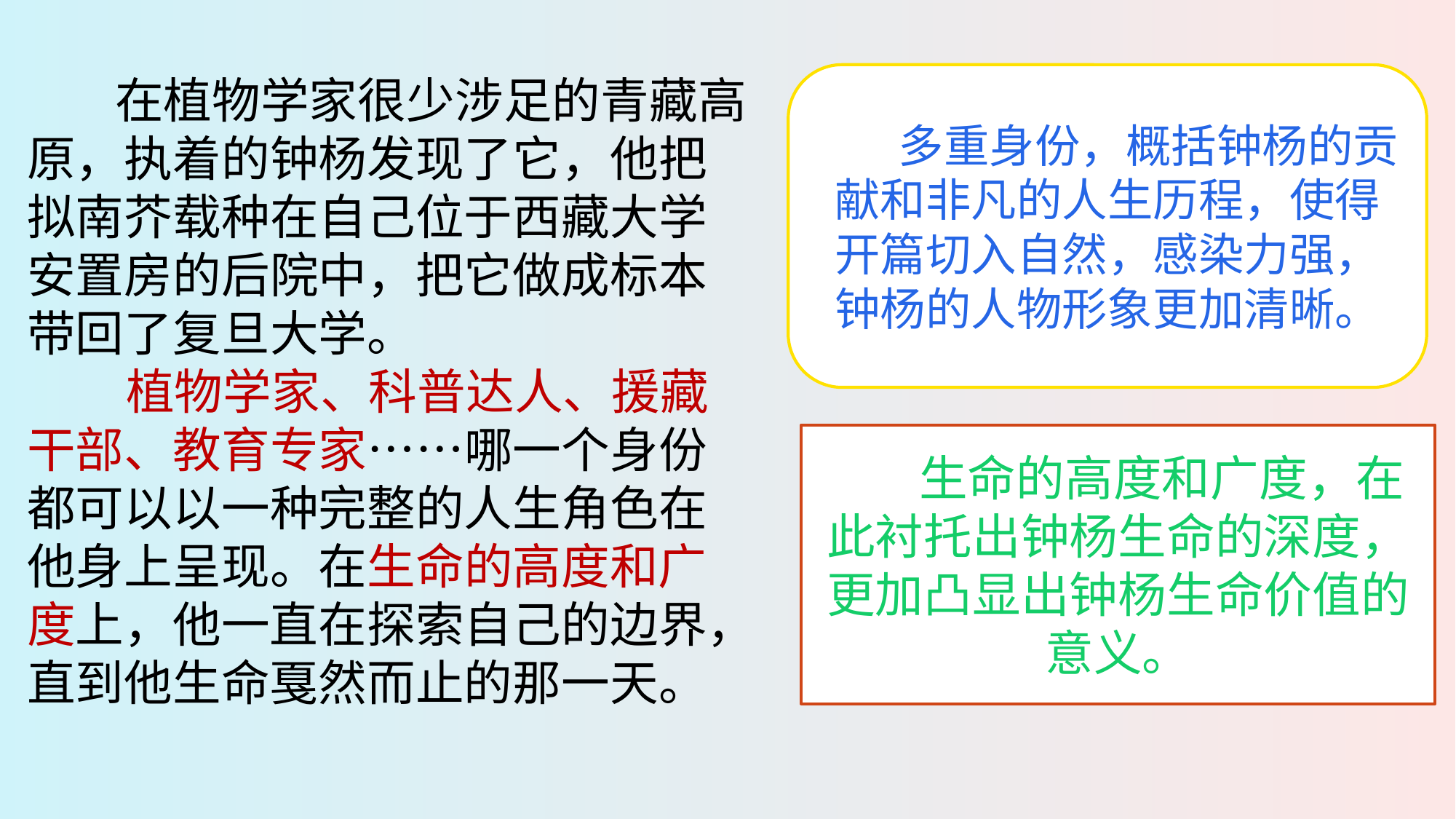

多重身份，概括钟杨的贡献和非凡的人生历程，使得开篇切入自然，感染力强，钟杨的人物形象更加清晰。
       在植物学家很少涉足的青藏高原，执着的钟杨发现了它，他把拟南芥载种在自己位于西藏大学安置房的后院中，把它做成标本带回了复旦大学。
        植物学家、科普达人、援藏干部、教育专家……哪一个身份都可以以一种完整的人生角色在他身上呈现。在生命的高度和广度上，他一直在探索自己的边界，直到他生命戛然而止的那一天。
       生命的高度和广度，在此衬托出钟杨生命的深度，更加凸显出钟杨生命价值的意义。